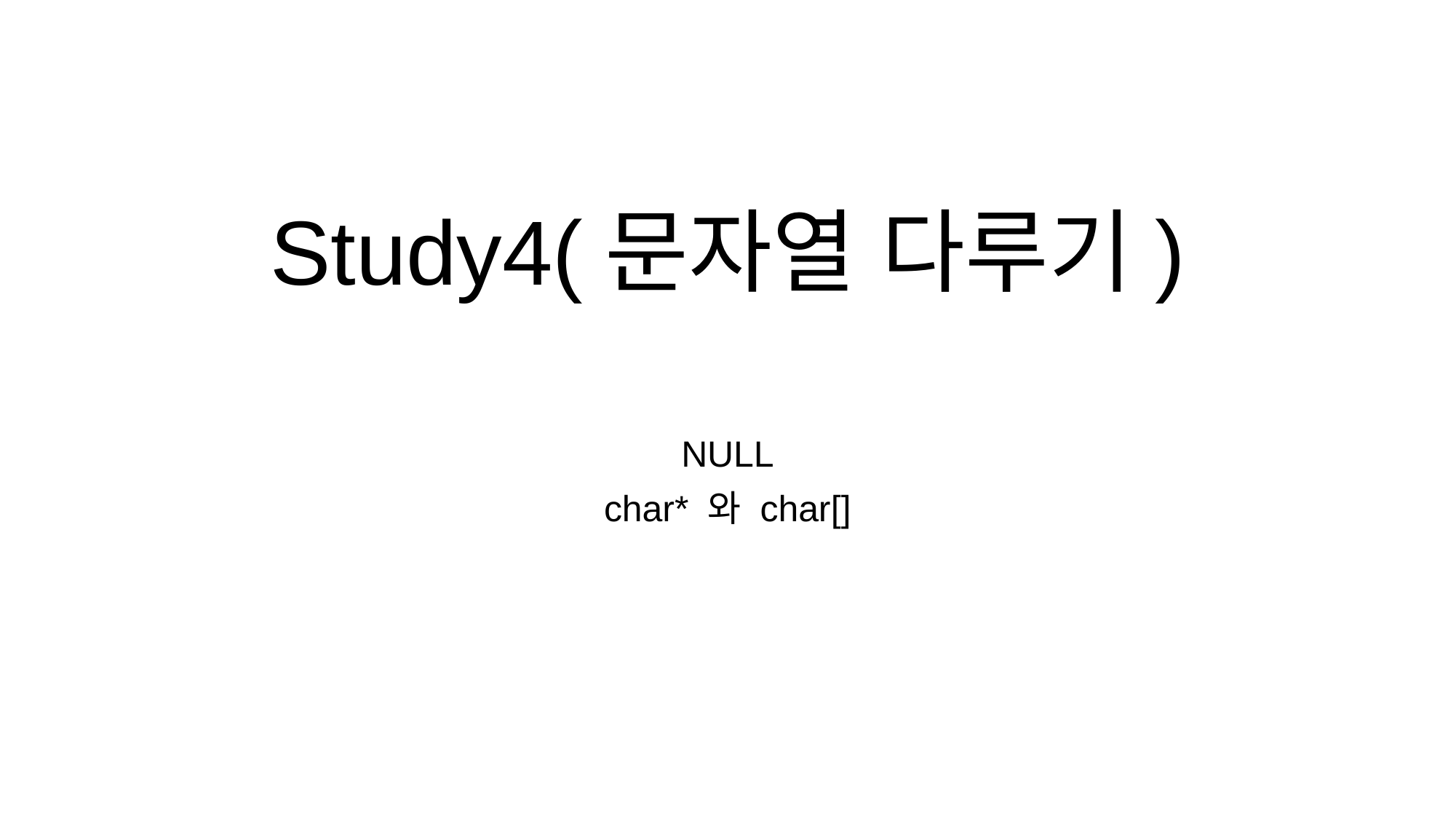

# Study4(문자열 다루기)
NULL
char* 와 char[]